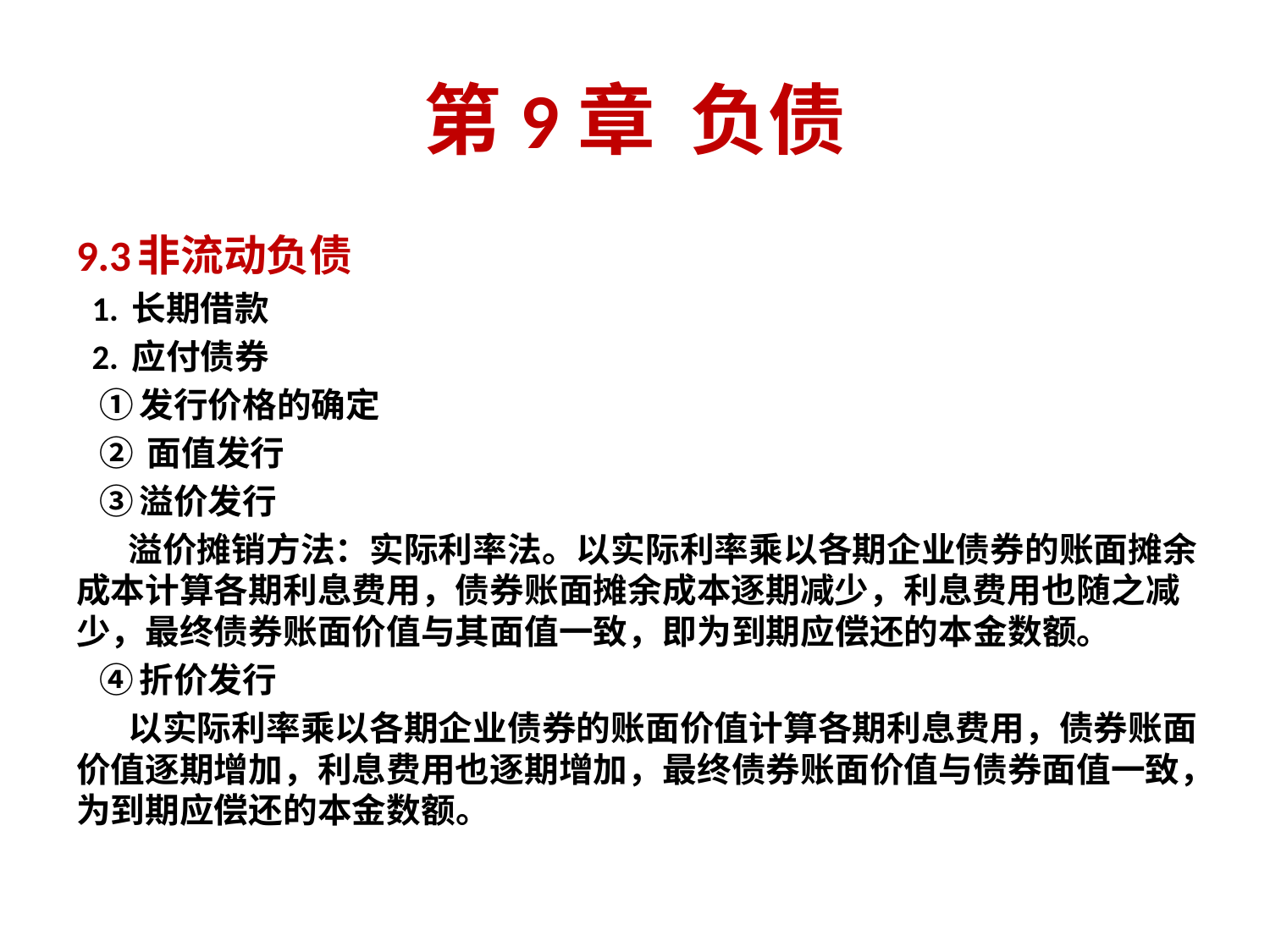

# 第9章  负债
9.3非流动负债
  1. 长期借款
  2. 应付债券
   ①发行价格的确定
   ② 面值发行
   ③溢价发行
      溢价摊销方法：实际利率法。以实际利率乘以各期企业债券的账面摊余成本计算各期利息费用，债券账面摊余成本逐期减少，利息费用也随之减少，最终债券账面价值与其面值一致，即为到期应偿还的本金数额。
   ④折价发行
      以实际利率乘以各期企业债券的账面价值计算各期利息费用，债券账面价值逐期增加，利息费用也逐期增加，最终债券账面价值与债券面值一致，为到期应偿还的本金数额。